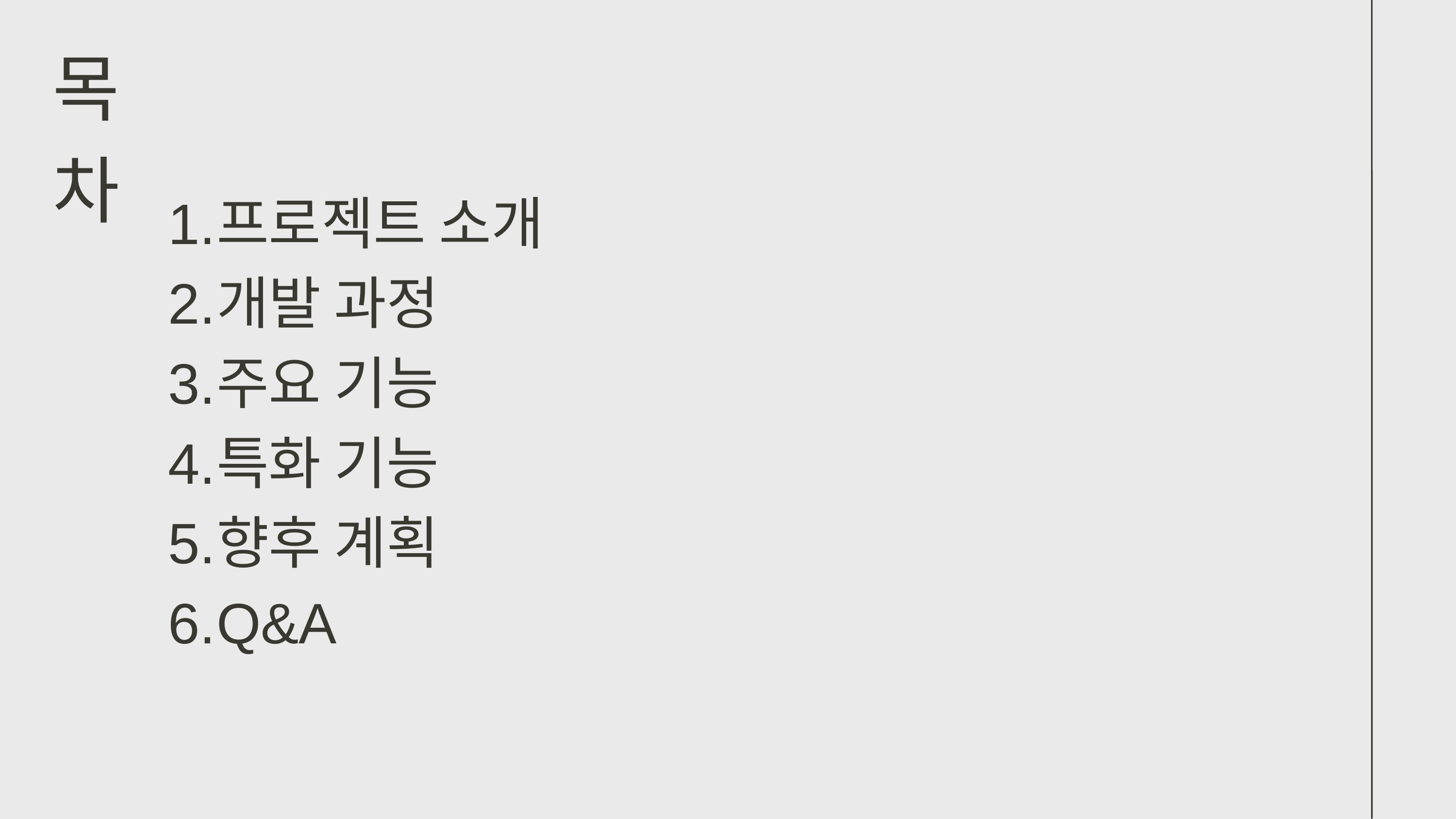

목차
프로젝트 소개
개발 과정
주요 기능
특화 기능
향후 계획
Q&A